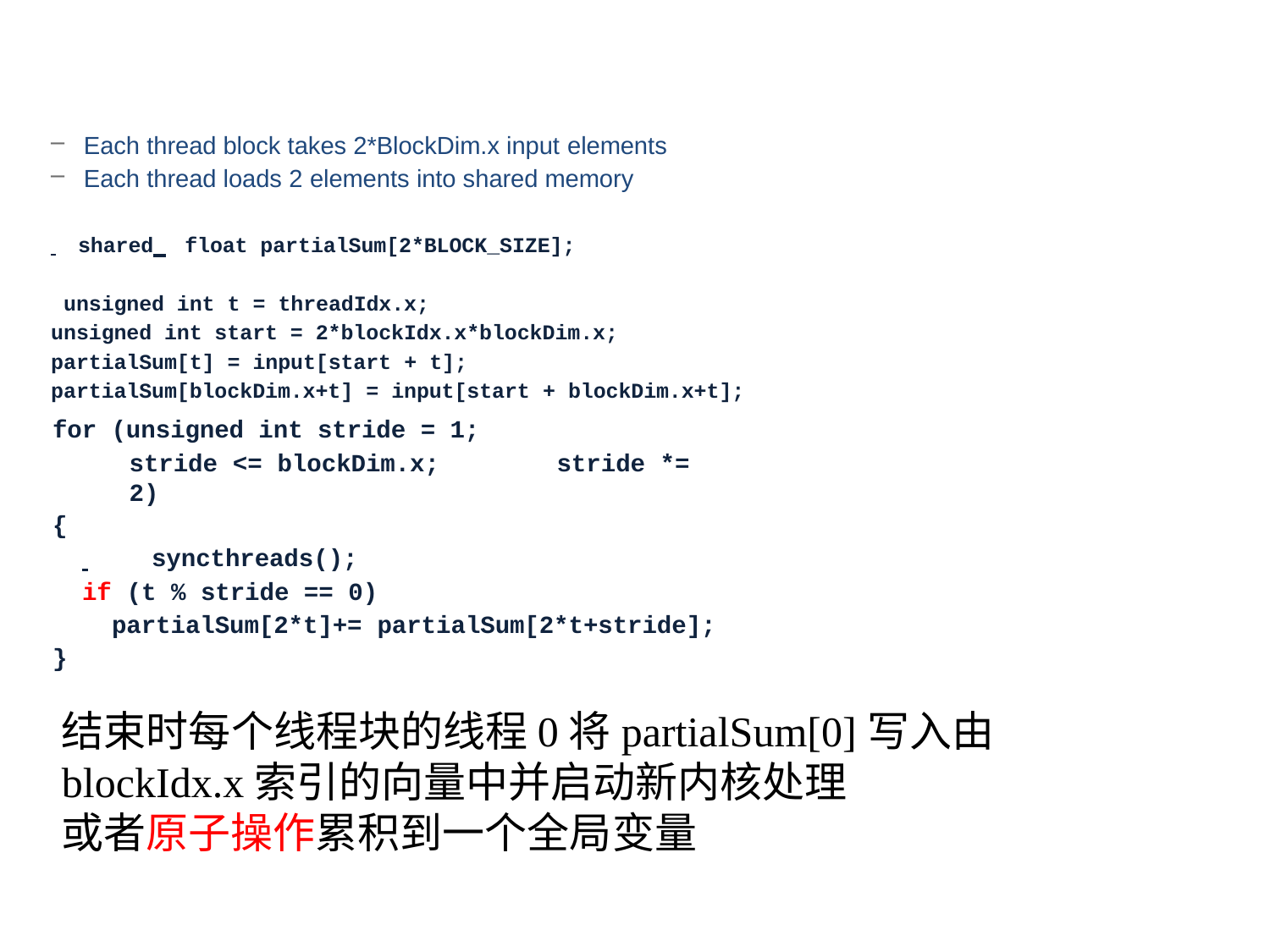

Each thread block takes 2*BlockDim.x input elements
Each thread loads 2 elements into shared memory
 	shared 	float partialSum[2*BLOCK_SIZE];  unsigned int t = threadIdx.x;
unsigned int start = 2*blockIdx.x*blockDim.x;  partialSum[t] = input[start + t];  partialSum[blockDim.x+t] = input[start + blockDim.x+t];
for (unsigned int stride = 1;
stride <= blockDim.x;	stride *= 2)
{
 	syncthreads();
if (t % stride == 0)
partialSum[2*t]+= partialSum[2*t+stride];
}
结束时每个线程块的线程0将partialSum[0]写入由blockIdx.x索引的向量中并启动新内核处理
或者原子操作累积到一个全局变量